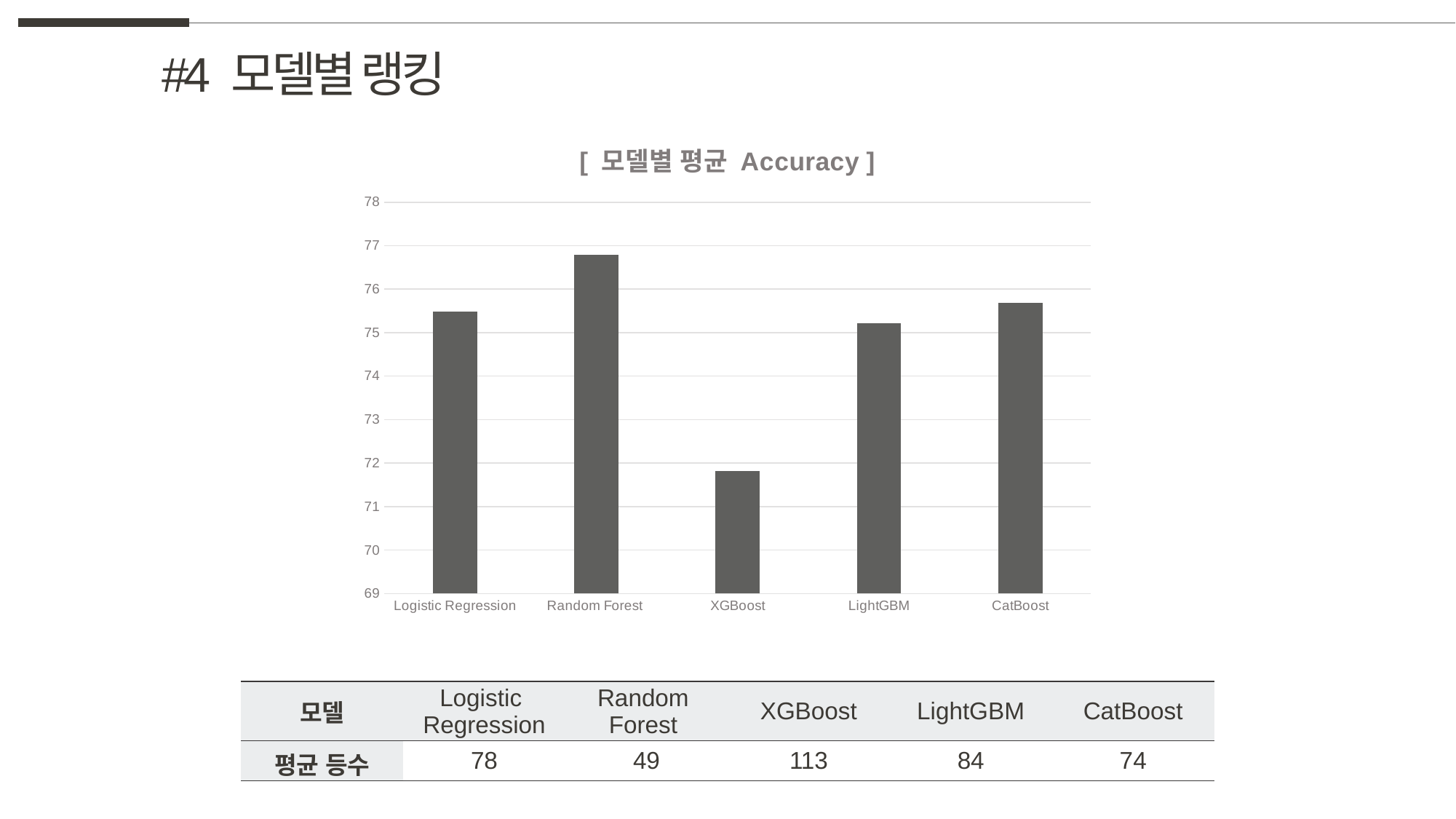

#4 모델별 랭킹

### Chart: [ 모델별 평균 Accuracy ]

| Category |  |
|---|---|
| Logistic Regression | 75.4840998128072 |
| Random Forest  | 76.781987073017 |
| XGBoost | 71.8196070335329 |
| LightGBM | 75.2148048295836 |
| CatBoost | 75.6868515770607 |
| 모델 | Logistic Regression | Random Forest | XGBoost | LightGBM | CatBoost |
| --- | --- | --- | --- | --- | --- |
| 평균 등수 | 78 | 49 | 113 | 84 | 74 |